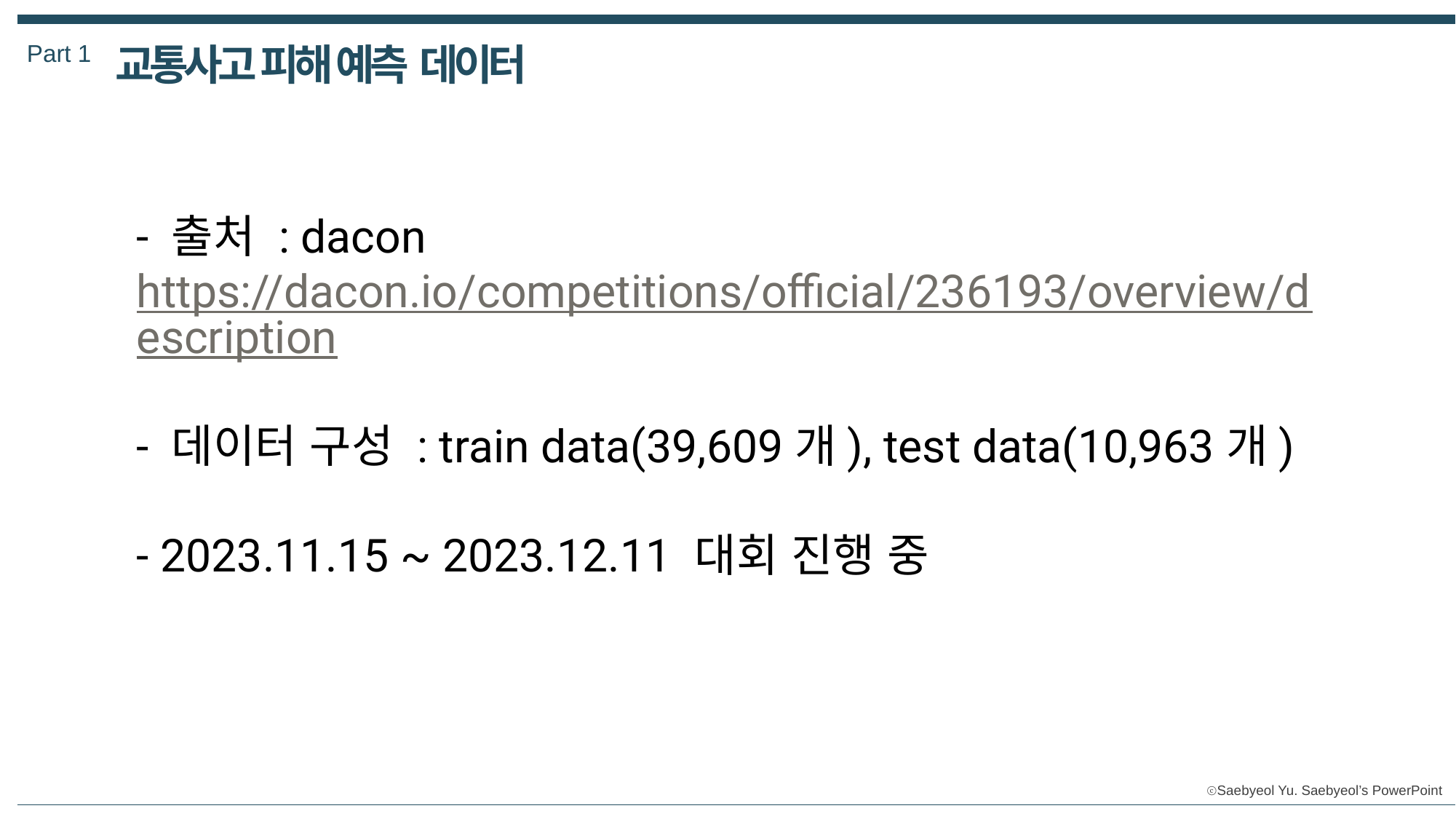

Part 1
교통사고 피해 예측  데이터
- 출처 : dacon https://dacon.io/competitions/official/236193/overview/description

- 데이터 구성 : train data(39,609개), test data(10,963개)

- 2023.11.15 ~ 2023.12.11 대회 진행 중
1, 내용을 입력하세요
2, 내용을 입력하세요
3, 내용을 입력하세요